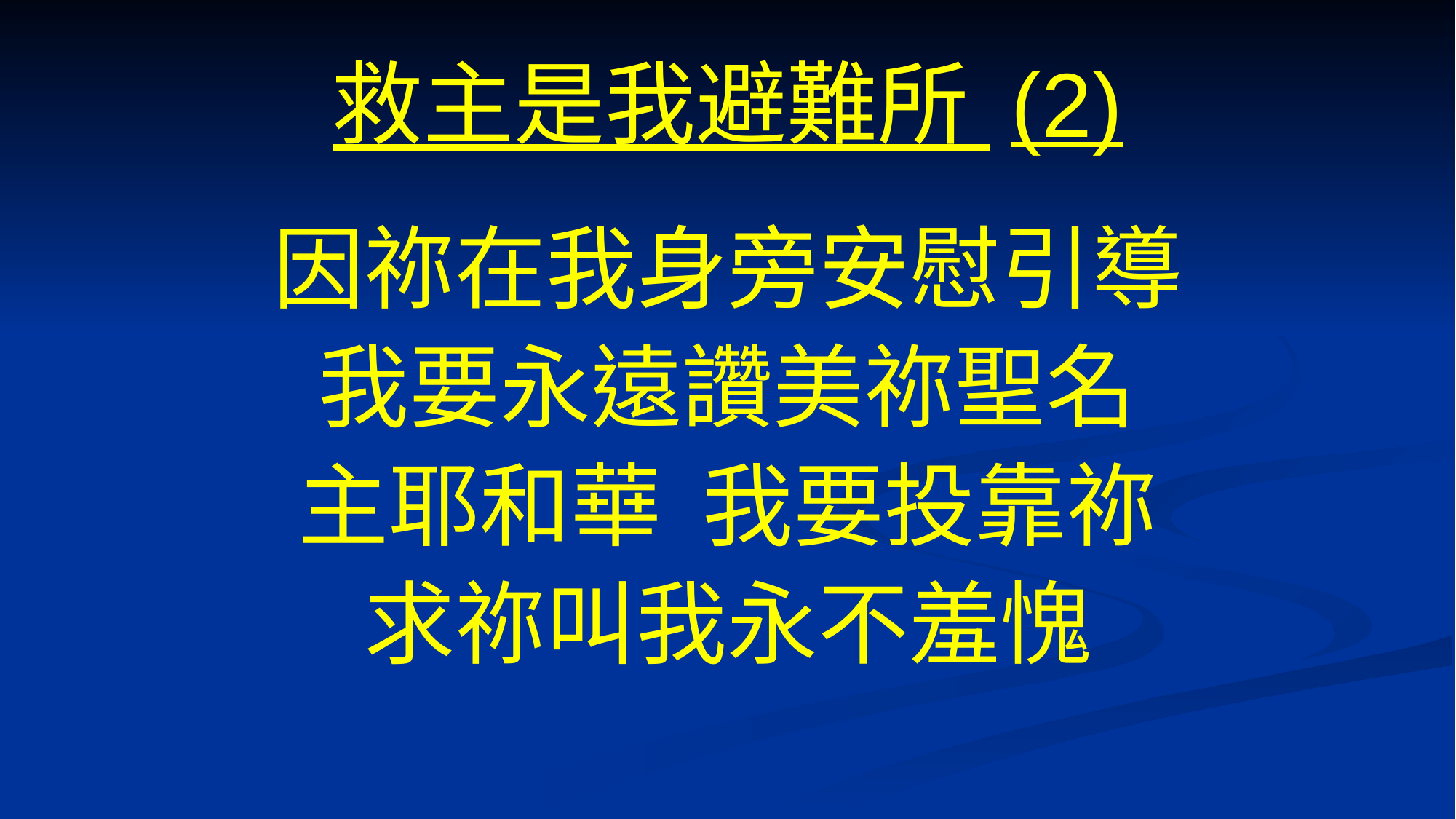

# 救主是我避難所 (2)
因祢在我身旁安慰引導
我要永遠讚美祢聖名
主耶和華  我要投靠祢
求祢叫我永不羞愧